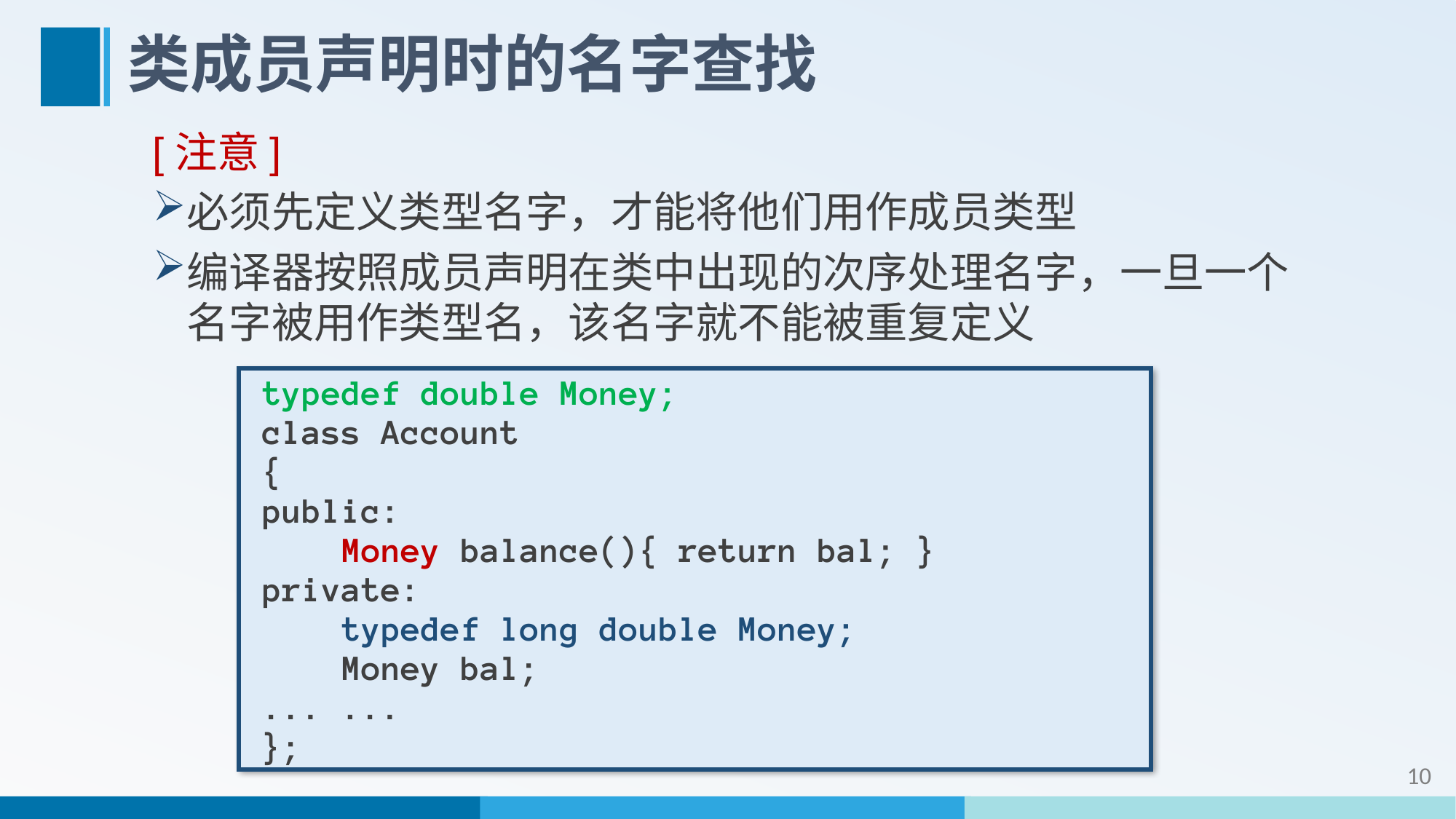

# 类成员声明时的名字查找
[注意]
必须先定义类型名字，才能将他们用作成员类型
编译器按照成员声明在类中出现的次序处理名字，一旦一个名字被用作类型名，该名字就不能被重复定义
typedef double Money;
class Account
{
public:
    Money balance(){ return bal; }
private:
    typedef long double Money;
    Money bal;
... ...
};